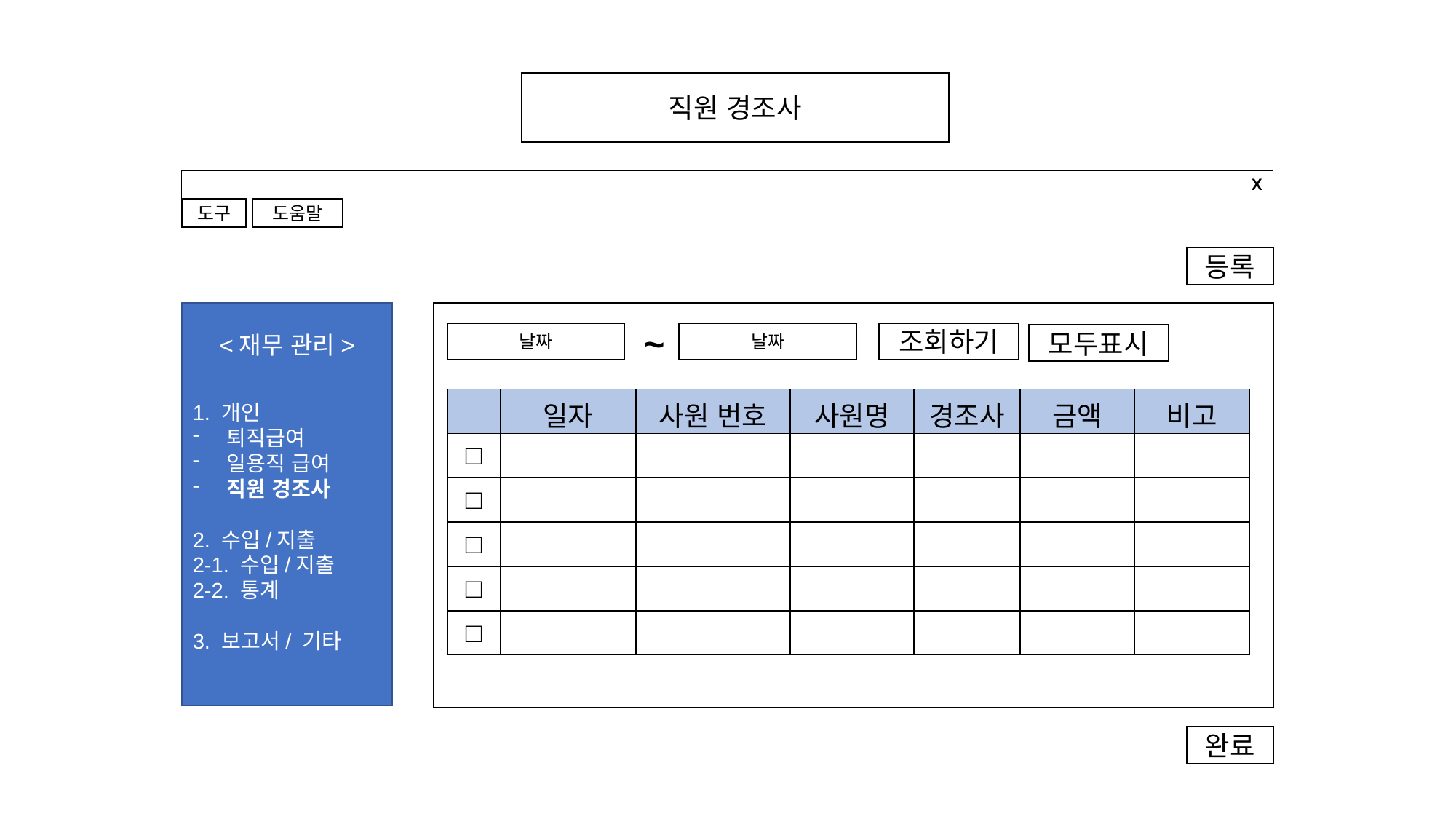

직원 경조사
# X
도움말
도구
등록
<재무 관리>

1. 개인
퇴직급여
일용직 급여
직원 경조사

2. 수입/지출
2-1. 수입/지출
2-2. 통계

3. 보고서/ 기타

~
날짜
날짜
조회하기
모두표시
|  | 일자 | 사원 번호 | 사원명 | 경조사 | 금액 | 비고 |
| --- | --- | --- | --- | --- | --- | --- |
| □ |  |  |  |  |  |  |
| □ |  |  |  |  |  |  |
| □ |  |  |  |  |  |  |
| □ |  |  |  |  |  |  |
| □ |  |  |  |  |  |  |
완료